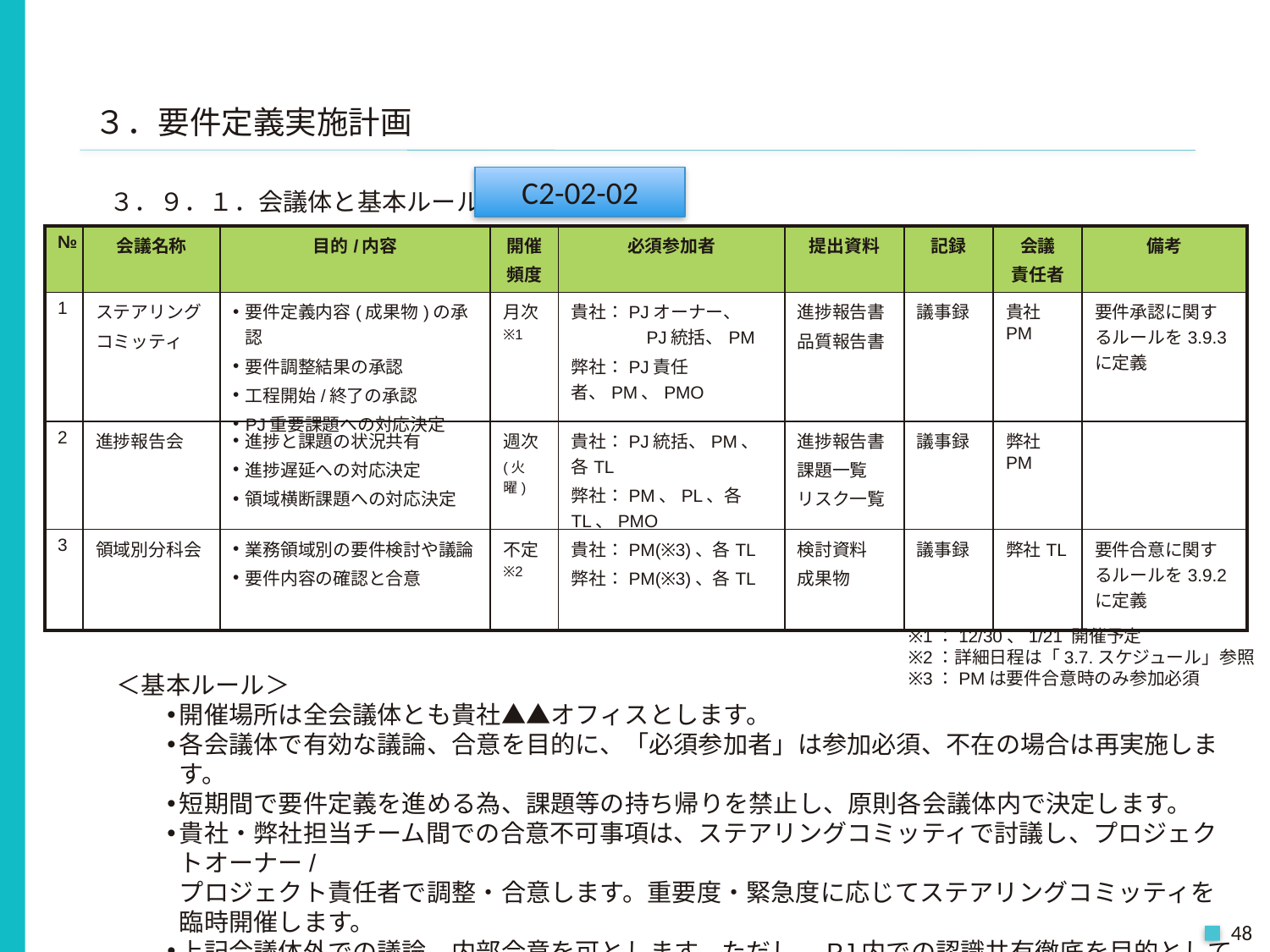

３．要件定義実施計画

C2-02-02
　　３．９．１．会議体と基本ルール
| № | 会議名称 | 目的/内容 | 開催 頻度 | 必須参加者 | 提出資料 | 記録 | 会議 責任者 | 備考 |
| --- | --- | --- | --- | --- | --- | --- | --- | --- |
| 1 | ステアリング コミッティ | 要件定義内容(成果物)の承認 要件調整結果の承認 工程開始/終了の承認 PJ重要課題への対応決定 | 月次 ※1 | 貴社：PJオーナー、 　　　　PJ統括、PM 弊社：PJ責任者、PM、PMO | 進捗報告書 品質報告書 | 議事録 | 貴社PM | 要件承認に関するルールを3.9.3に定義 |
| 2 | 進捗報告会 | 進捗と課題の状況共有 進捗遅延への対応決定 領域横断課題への対応決定 | 週次 (火曜) | 貴社：PJ統括、PM、各TL 弊社：PM、PL、各TL、PMO | 進捗報告書 課題一覧 リスク一覧 | 議事録 | 弊社PM |  |
| 3 | 領域別分科会 | 業務領域別の要件検討や議論 要件内容の確認と合意 | 不定 ※2 | 貴社：PM(※3)、各TL 弊社：PM(※3)、各TL | 検討資料 成果物 | 議事録 | 弊社TL | 要件合意に関するルールを3.9.2に定義 |
※1：12/30、1/21 開催予定
※2：詳細日程は「3.7.スケジュール」参照
※3：PMは要件合意時のみ参加必須
＜基本ルール＞
開催場所は全会議体とも貴社▲▲オフィスとします。
各会議体で有効な議論、合意を目的に、「必須参加者」は参加必須、不在の場合は再実施します。
短期間で要件定義を進める為、課題等の持ち帰りを禁止し、原則各会議体内で決定します。
貴社・弊社担当チーム間での合意不可事項は、ステアリングコミッティで討議し、プロジェクトオーナー/
プロジェクト責任者で調整・合意します。重要度・緊急度に応じてステアリングコミッティを臨時開催します。
上記会議体外での議論、内部合意を可とします。ただし、PJ内での認識共有徹底を目的として、
その内容は然るべき会議体での承認を必須とし、議事録に記録することとします。
48